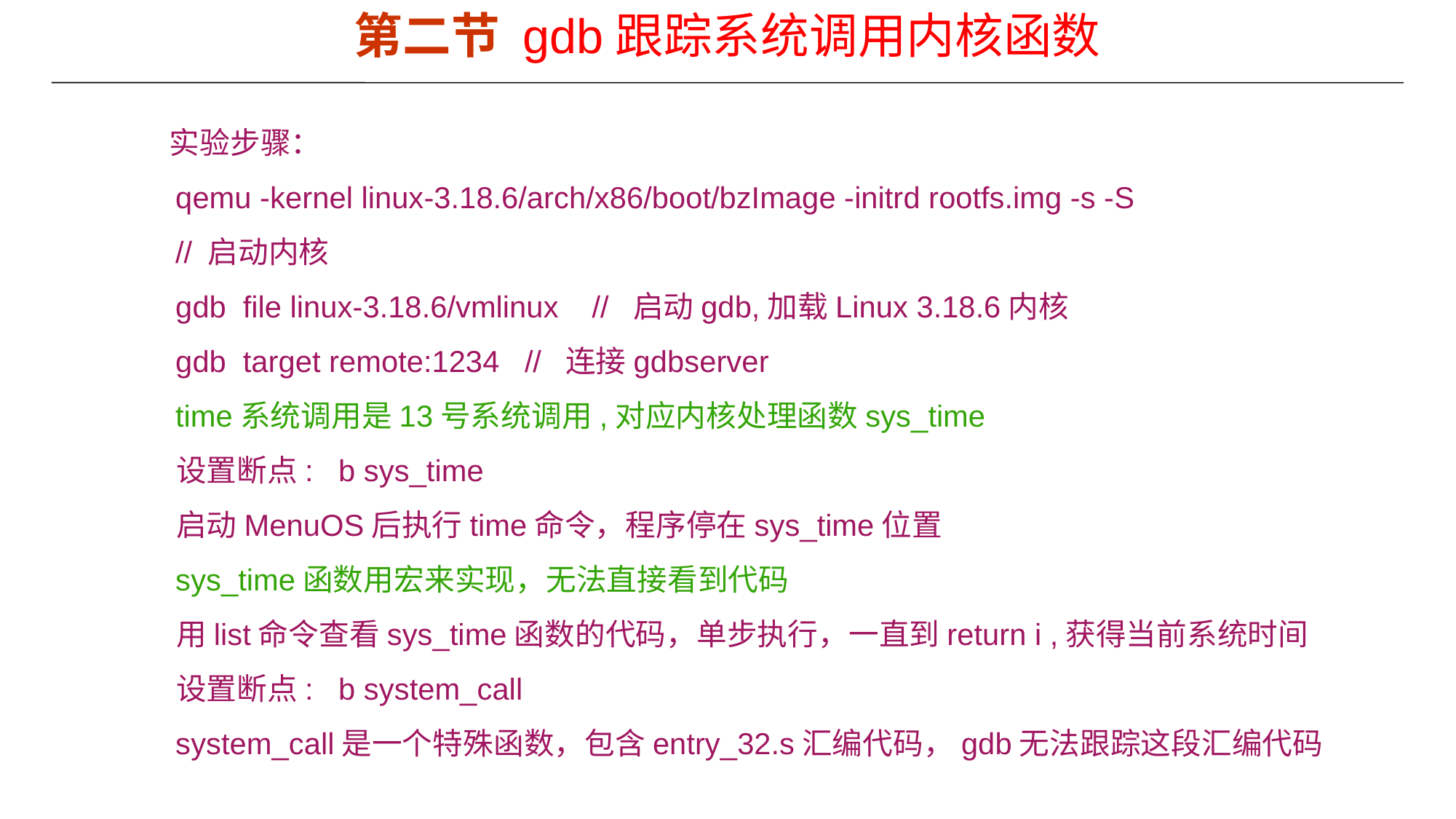

第二节 gdb跟踪系统调用内核函数

   实验步骤：
    qemu -kernel linux-3.18.6/arch/x86/boot/bzImage -initrd rootfs.img -s -S
    // 启动内核
    gdb  file linux-3.18.6/vmlinux    //  启动gdb,加载Linux 3.18.6内核
    gdb  target remote:1234   //  连接gdbserver
    time系统调用是13号系统调用,对应内核处理函数sys_time
    设置断点:   b sys_time
    启动MenuOS后执行time命令，程序停在sys_time位置
    sys_time函数用宏来实现，无法直接看到代码
    用list命令查看sys_time函数的代码，单步执行，一直到return i ,获得当前系统时间
    设置断点:   b system_call
    system_call是一个特殊函数，包含entry_32.s汇编代码，gdb无法跟踪这段汇编代码